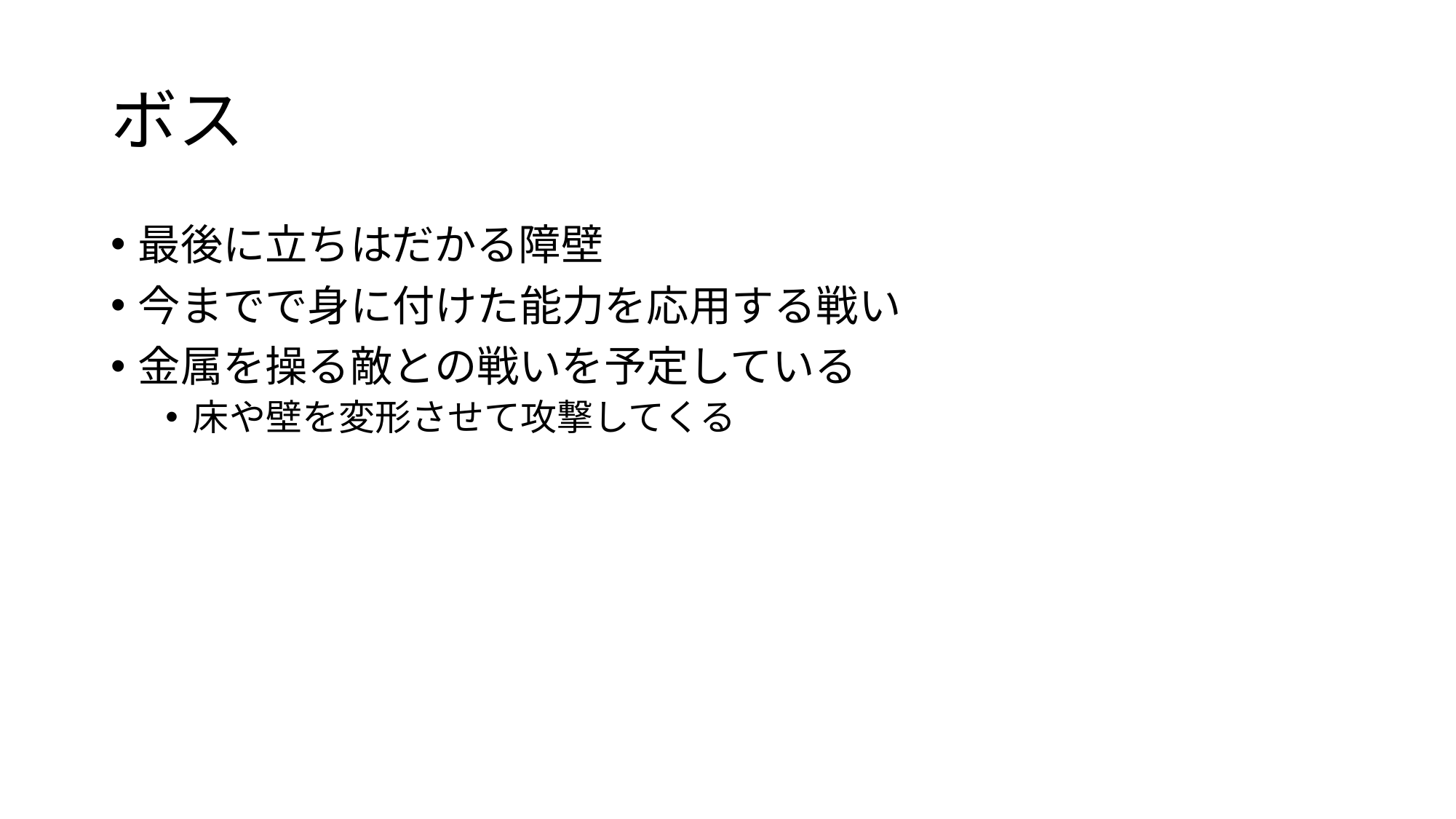

# ボス
最後に立ちはだかる障壁
今までで身に付けた能力を応用する戦い
金属を操る敵との戦いを予定している
床や壁を変形させて攻撃してくる